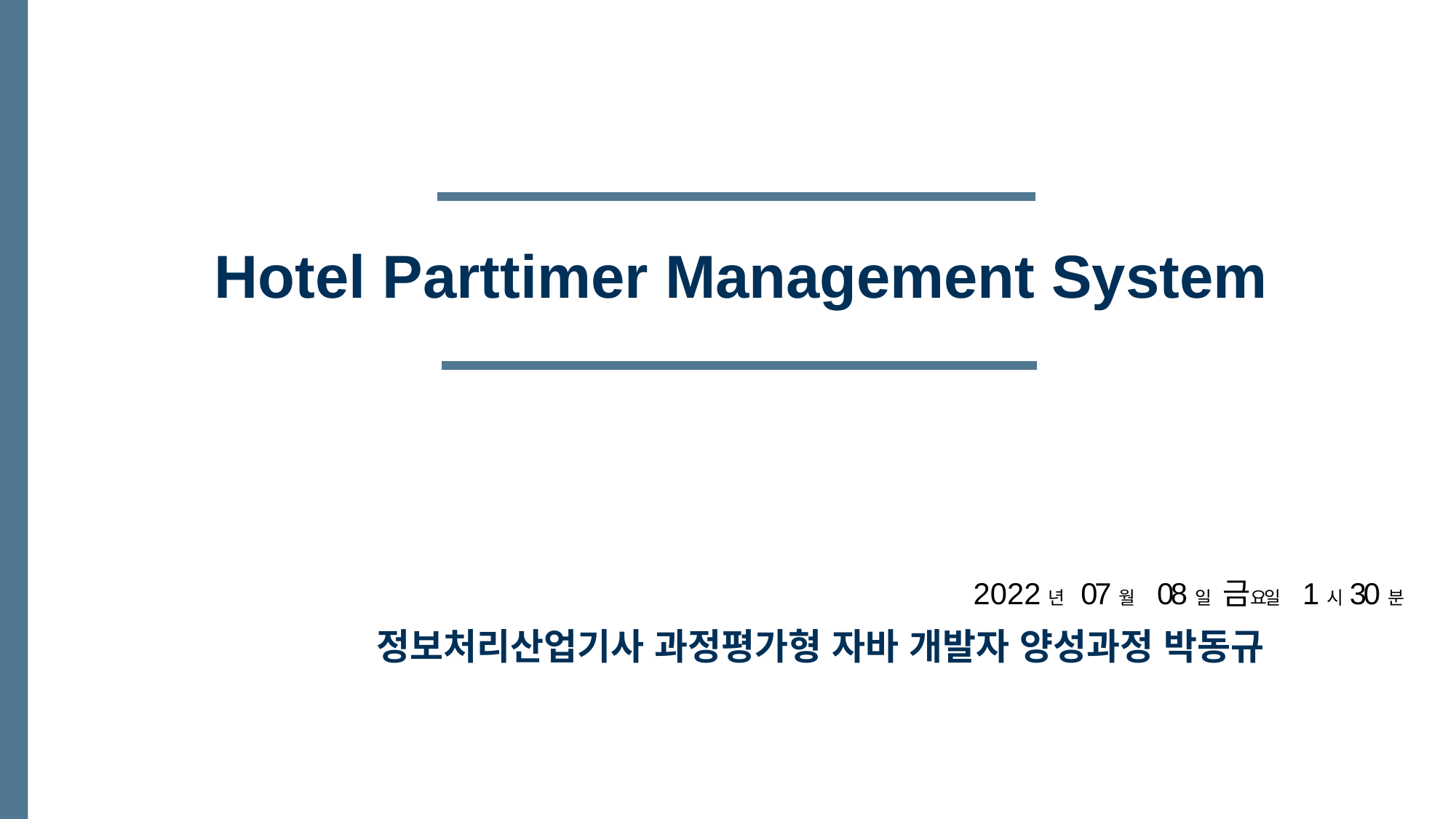

Hotel Parttimer Management System
2022년 07월  08일  금요일  1시 30분
정보처리산업기사 과정평가형 자바 개발자 양성과정 박동규